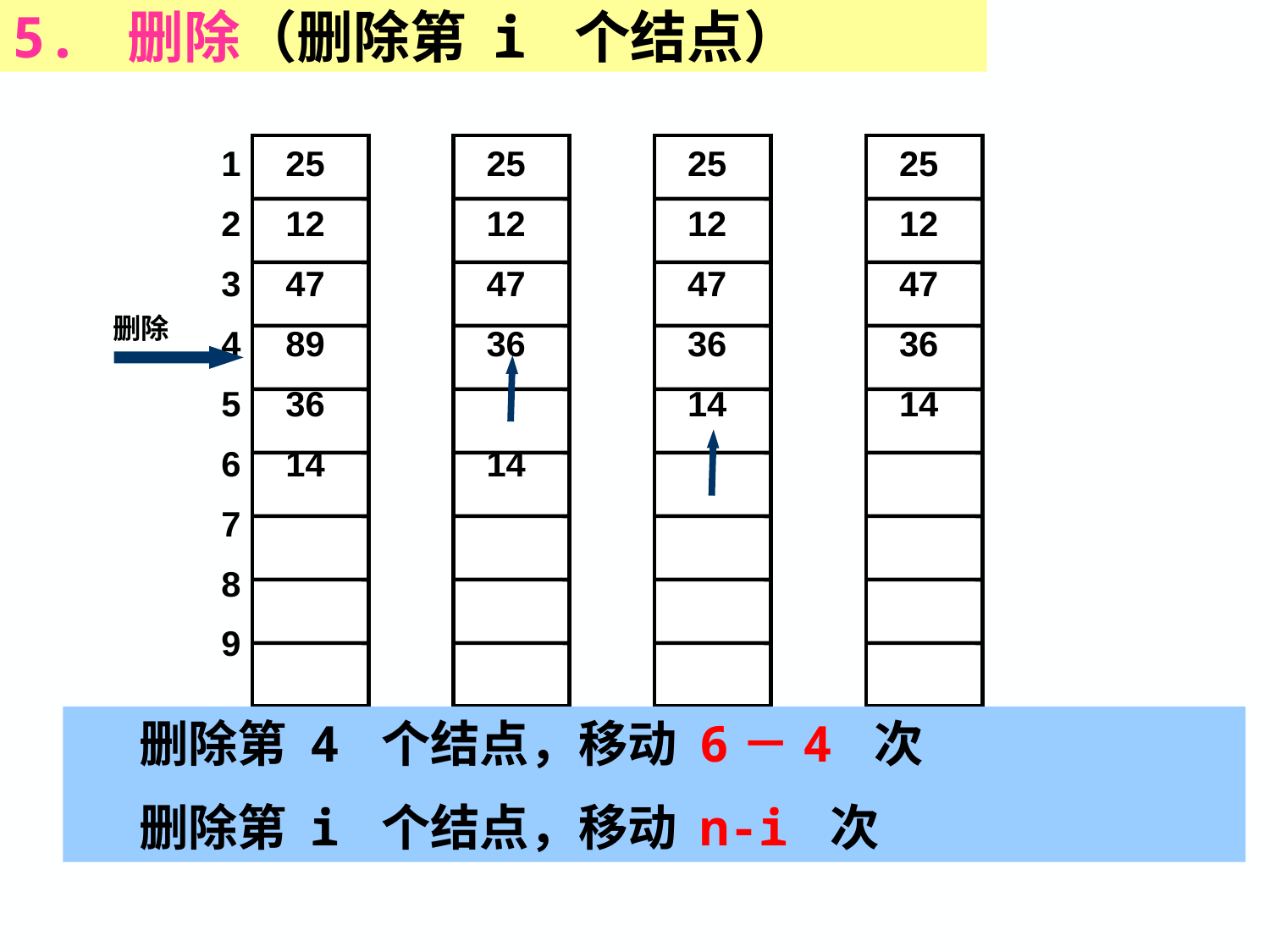

5. 删除（删除第 i 个结点）
1
2
3
4
5
6
7
8
9

25
12
47
89
36
14

25
12
47
36

14

25
12
47
36
14

25
12
47
36
14

删除

删除第 4 个结点，移动 6－4 次
删除第 i 个结点，移动 n-i 次